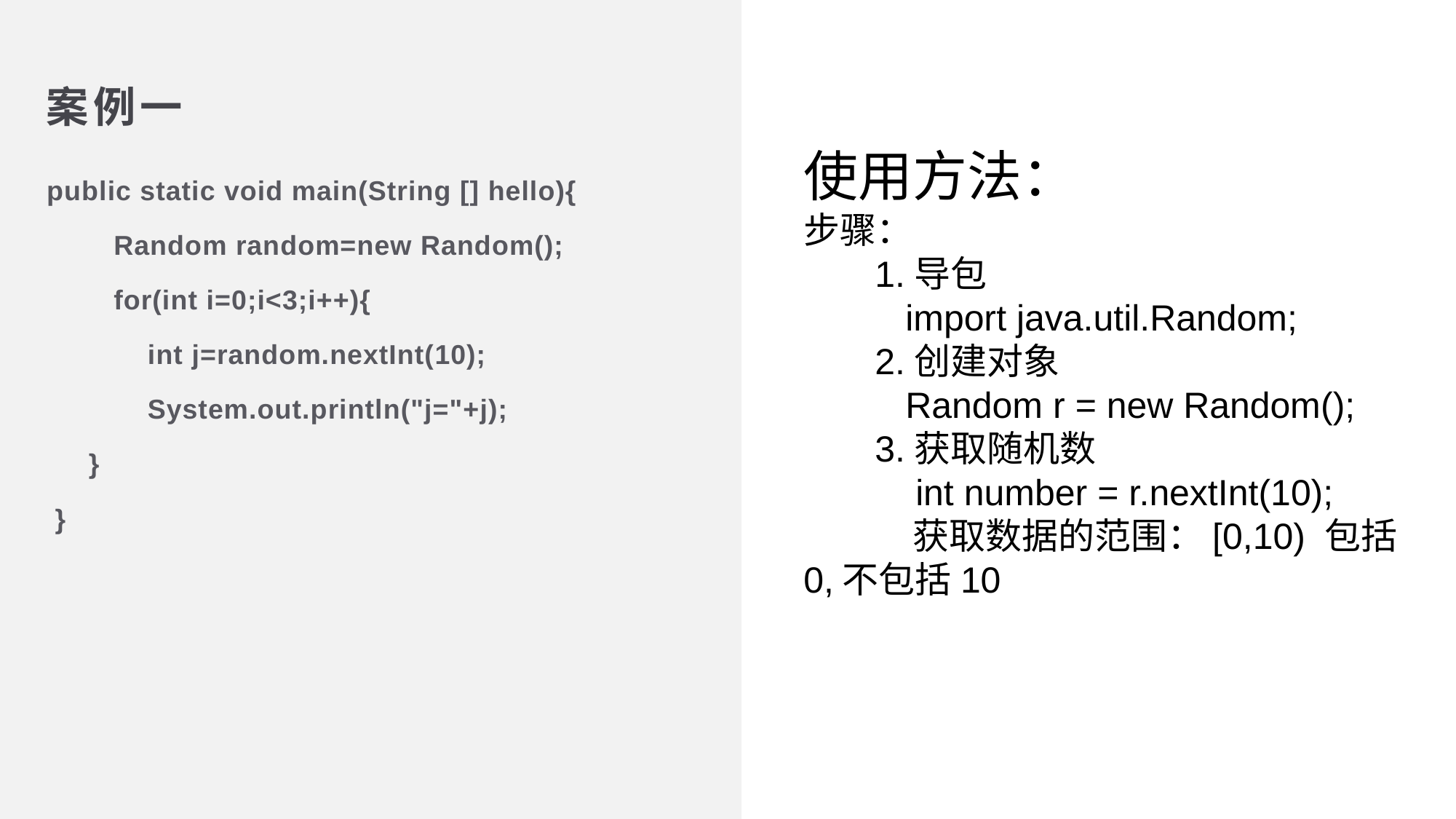

案例一
使用方法：
步骤：
       1.导包
          import java.util.Random;
       2.创建对象
          Random r = new Random();
       3.获取随机数
           int number = r.nextInt(10);
  	获取数据的范围：[0,10) 包括0,不包括10
public static void main(String [] hello){
        Random random=new Random();
        for(int i=0;i<3;i++){
            int j=random.nextInt(10);
            System.out.println("j="+j);
     }
 }